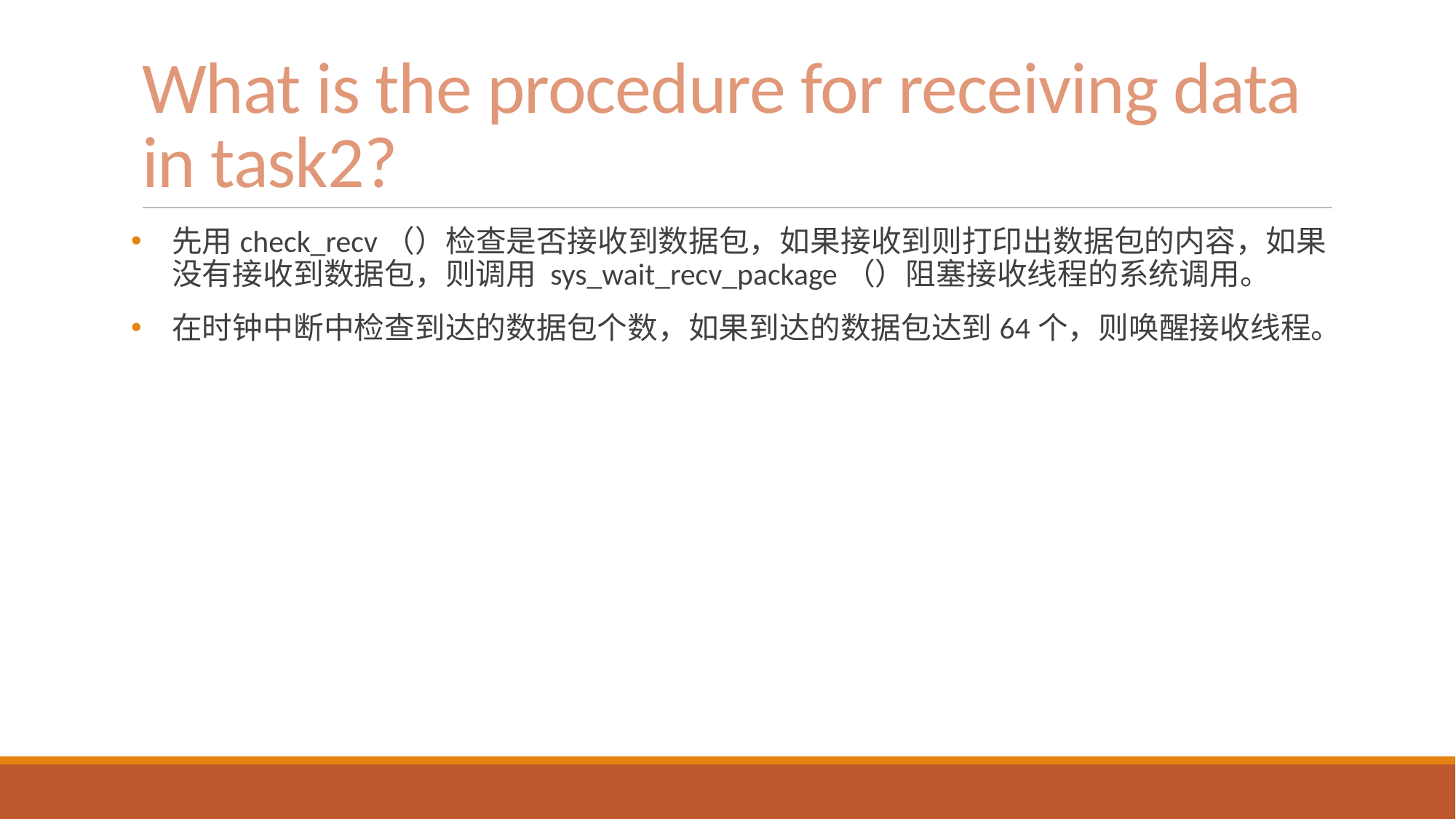

# What is the procedure for receiving data in task2?
先用check_recv（）检查是否接收到数据包，如果接收到则打印出数据包的内容，如果没有接收到数据包，则调用 sys_wait_recv_package（）阻塞接收线程的系统调用。
在时钟中断中检查到达的数据包个数，如果到达的数据包达到64个，则唤醒接收线程。